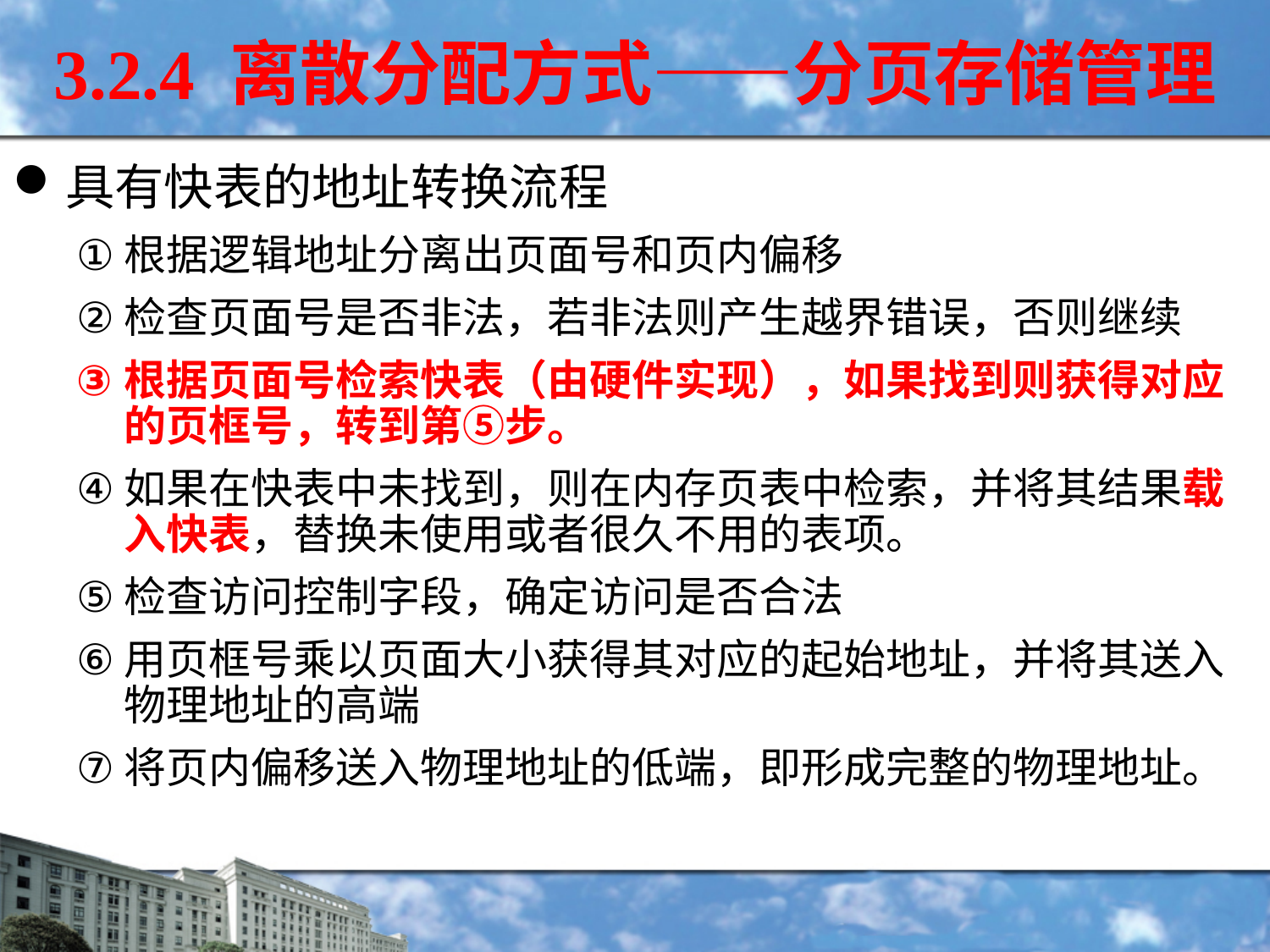

3.2.4 离散分配方式——分页存储管理
具有快表的地址转换流程
根据逻辑地址分离出页面号和页内偏移
检查页面号是否非法，若非法则产生越界错误，否则继续
根据页面号检索快表（由硬件实现），如果找到则获得对应的页框号，转到第⑤步。
如果在快表中未找到，则在内存页表中检索，并将其结果载入快表，替换未使用或者很久不用的表项。
检查访问控制字段，确定访问是否合法
用页框号乘以页面大小获得其对应的起始地址，并将其送入物理地址的高端
将页内偏移送入物理地址的低端，即形成完整的物理地址。